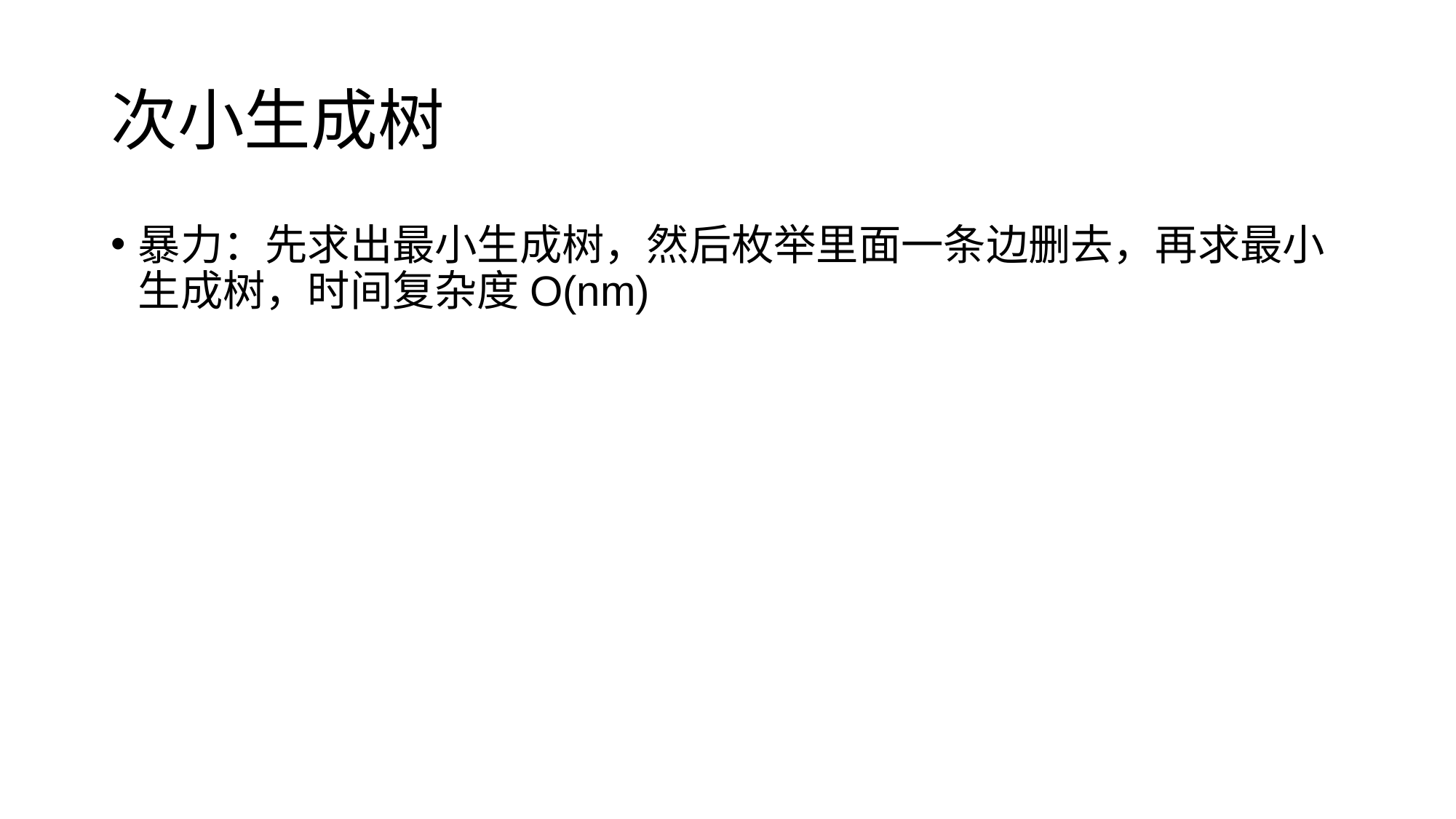

# 次小生成树
暴力：先求出最小生成树，然后枚举里面一条边删去，再求最小生成树，时间复杂度O(nm)